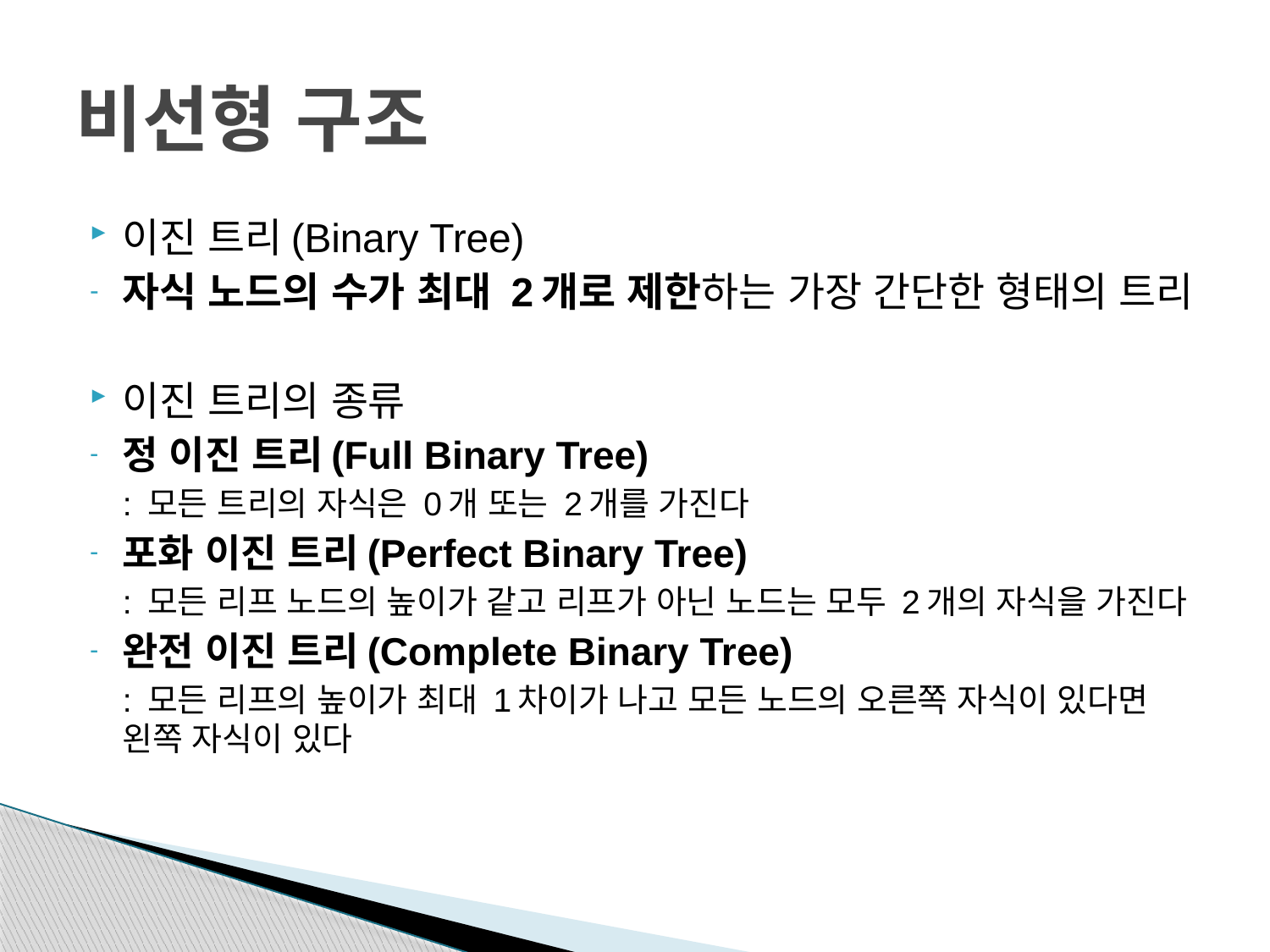

# 비선형 구조
이진 트리(Binary Tree)
자식 노드의 수가 최대 2개로 제한하는 가장 간단한 형태의 트리

이진 트리의 종류
정 이진 트리(Full Binary Tree)
	: 모든 트리의 자식은 0개 또는 2개를 가진다
포화 이진 트리(Perfect Binary Tree)
	: 모든 리프 노드의 높이가 같고 리프가 아닌 노드는 모두 2개의 자식을 가진다
완전 이진 트리(Complete Binary Tree)
	: 모든 리프의 높이가 최대 1차이가 나고 모든 노드의 오른쪽 자식이 있다면 왼쪽 자식이 있다